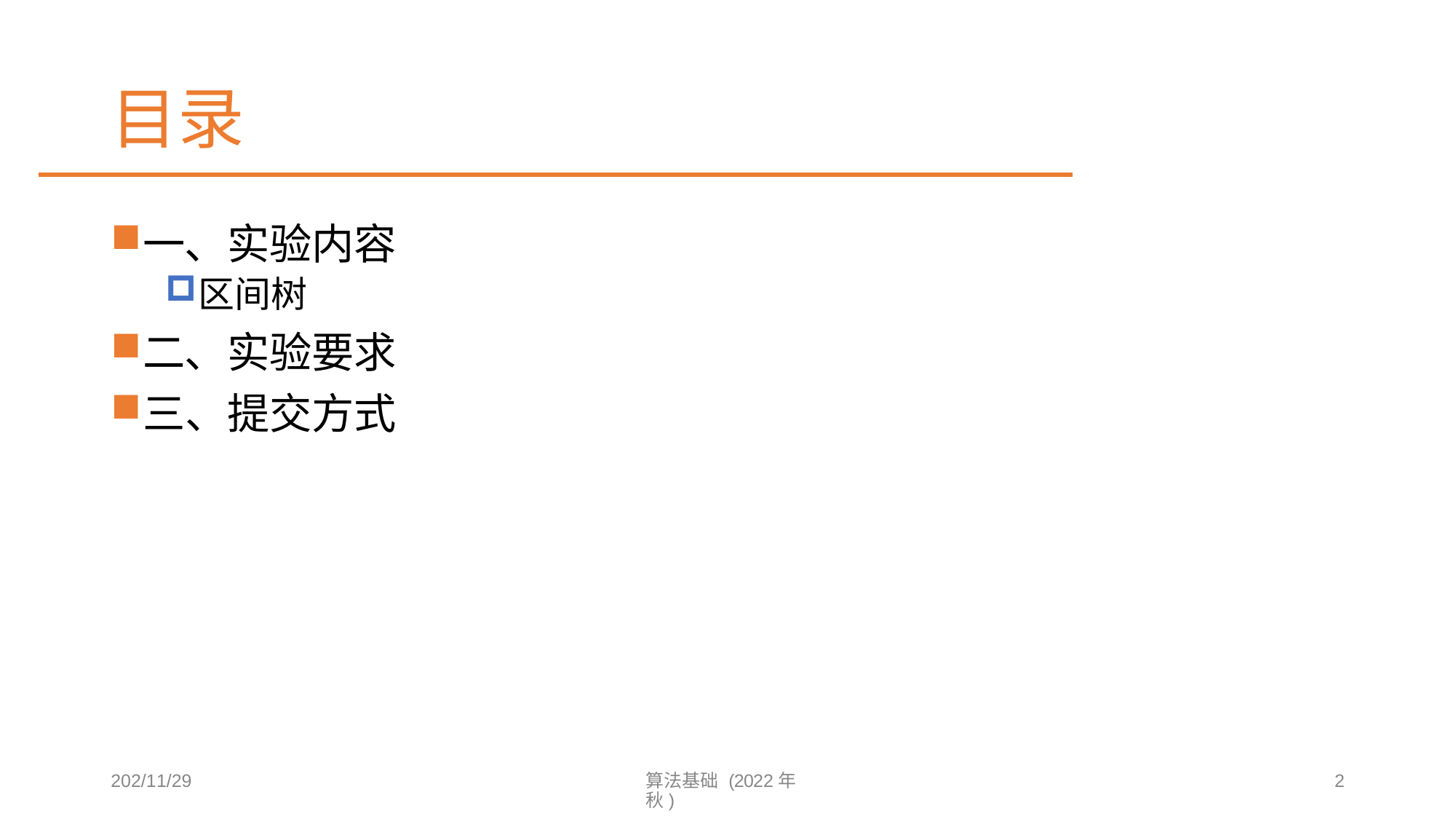

# 目录
一、实验内容
区间树
二、实验要求
三、提交方式
202/11/29
算法基础 (2022年秋)
2